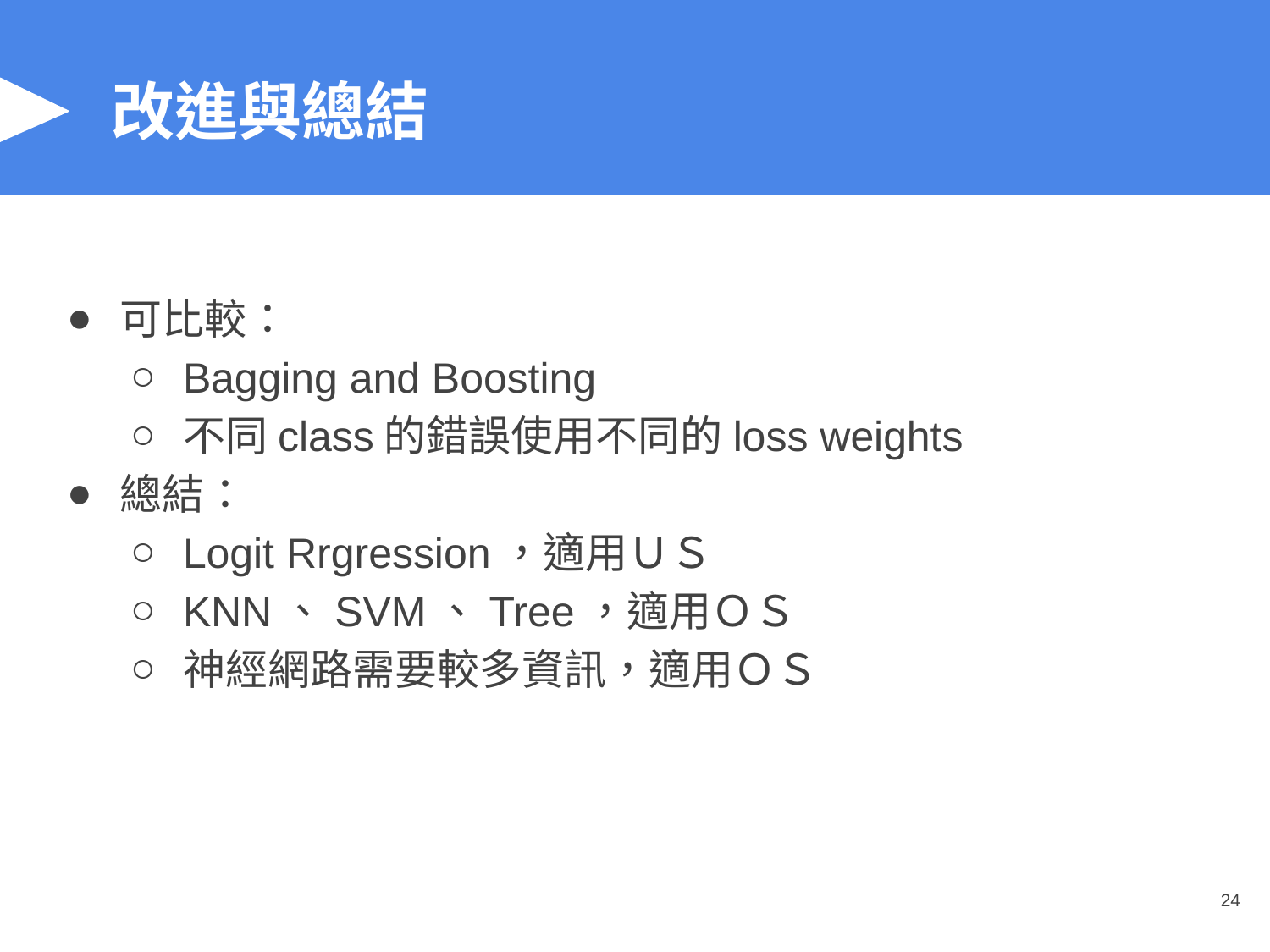

# 改進與總結
可比較：
Bagging and Boosting
不同class的錯誤使用不同的loss weights
總結：
Logit Rrgression，適用ＵＳ
KNN、SVM、Tree，適用ＯＳ
神經網路需要較多資訊，適用ＯＳ
24